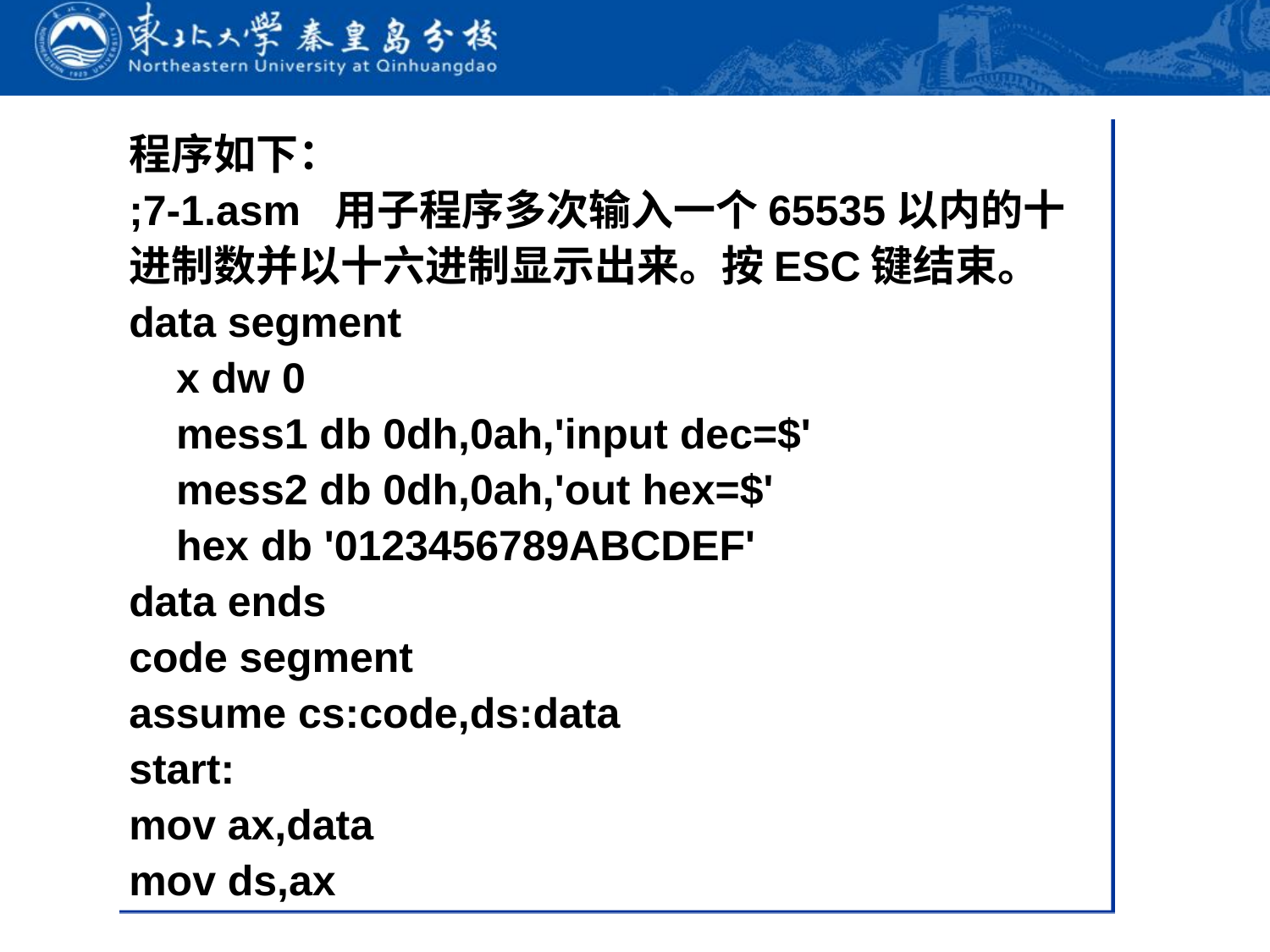

程序如下：
;7-1.asm  用子程序多次输入一个65535以内的十进制数并以十六进制显示出来。按ESC键结束。
data segment
    x dw 0
    mess1 db 0dh,0ah,'input dec=$'
    mess2 db 0dh,0ah,'out hex=$'
    hex db '0123456789ABCDEF'
data ends
code segment
assume cs:code,ds:data
start:
mov ax,data
mov ds,ax